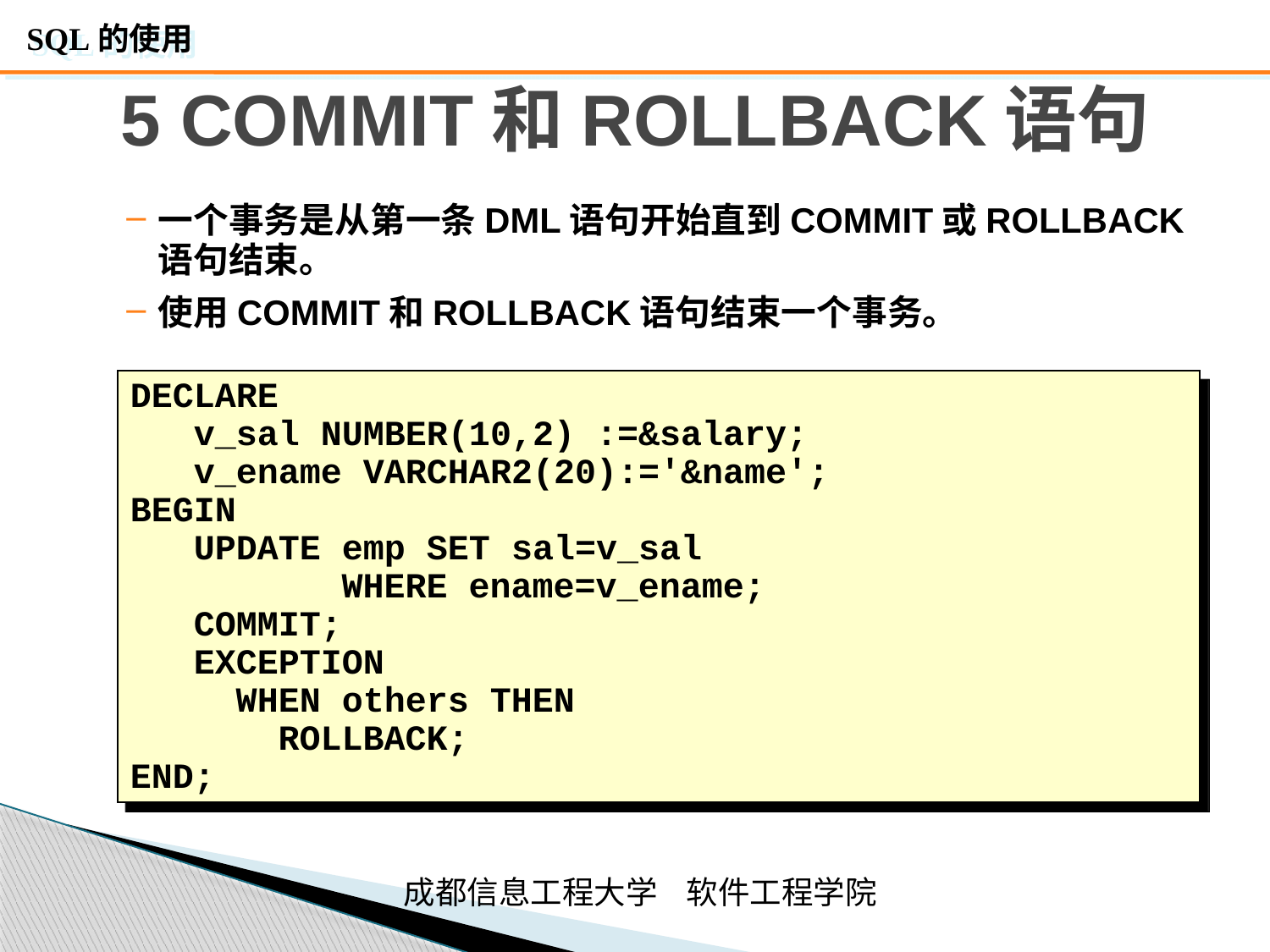

# 5 COMMIT和ROLLBACK语句
一个事务是从第一条DML语句开始直到COMMIT或ROLLBACK语句结束。
使用COMMIT和ROLLBACK语句结束一个事务。
DECLARE
   v_sal NUMBER(10,2) :=&salary;
   v_ename VARCHAR2(20):='&name';
BEGIN
   UPDATE emp SET sal=v_sal
          WHERE ename=v_ename;
   COMMIT;
   EXCEPTION
     WHEN others THEN
       ROLLBACK;
END;